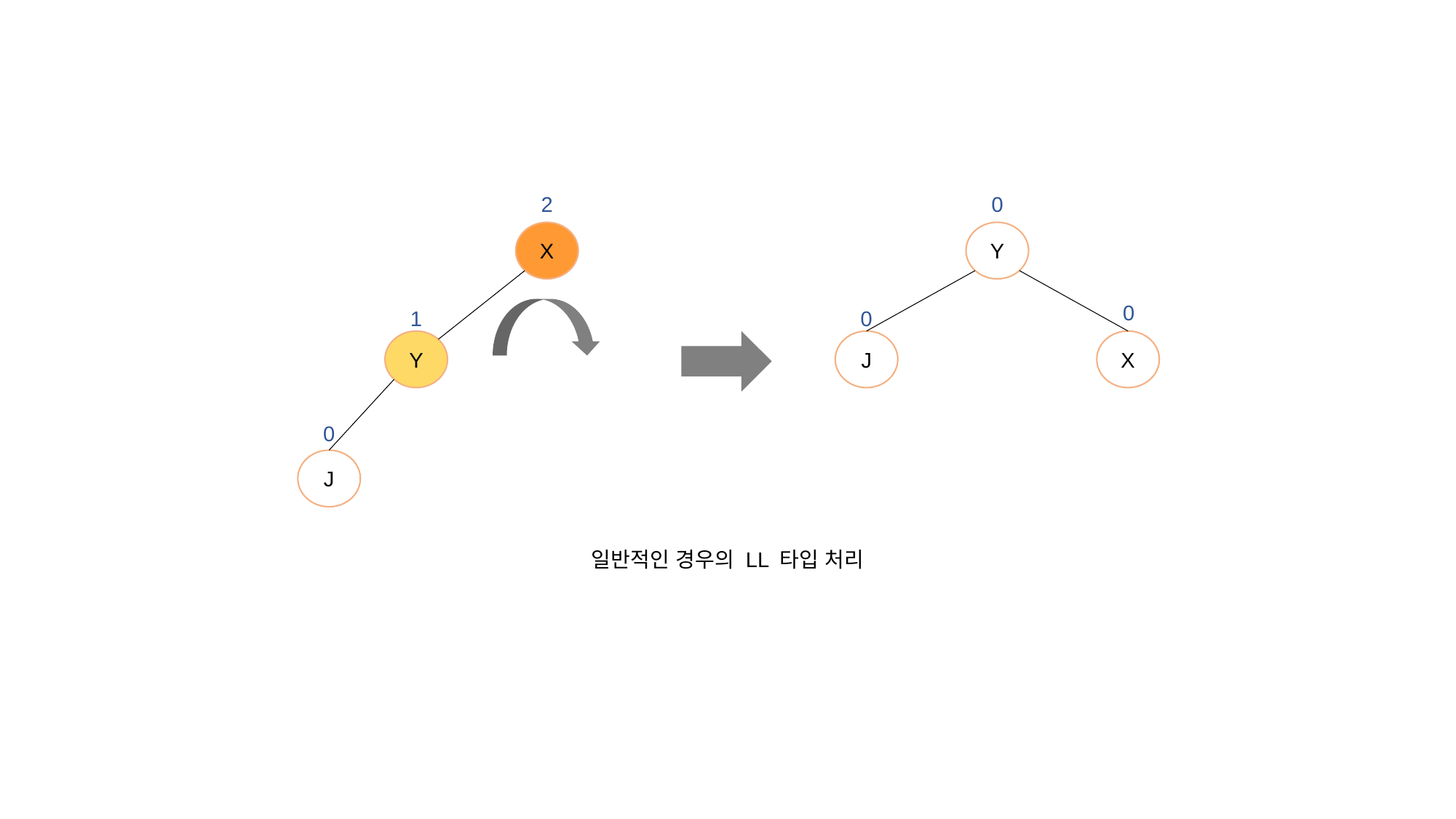

2
0
X
Y
0

1
0
Y

J
X
0
J
일반적인 경우의 LL 타입 처리